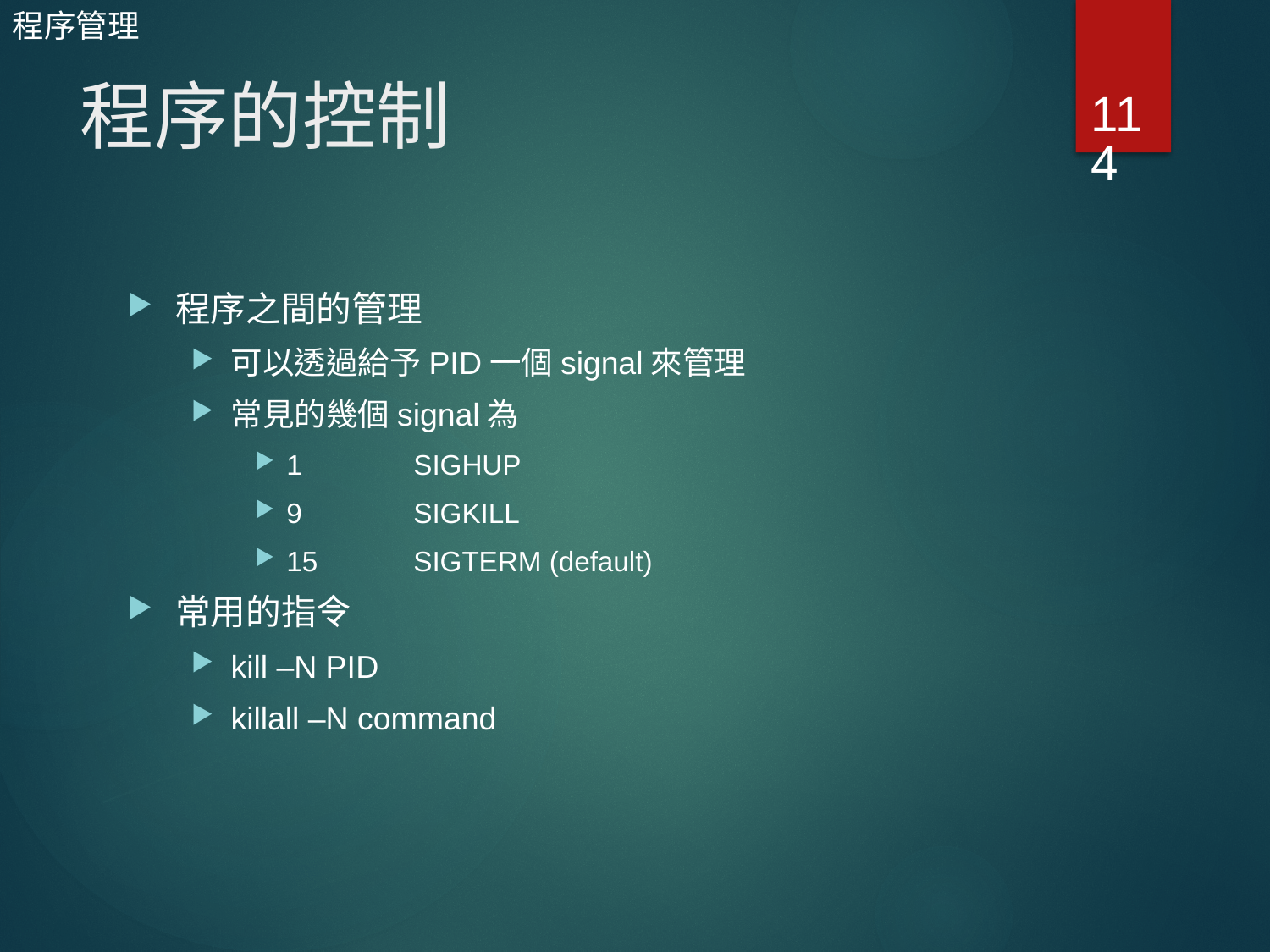

程序管理
114
# 程序的控制
程序之間的管理
可以透過給予PID一個signal來管理
常見的幾個signal為
1	SIGHUP
9	SIGKILL
15	SIGTERM (default)
常用的指令
kill –N PID
killall –N command